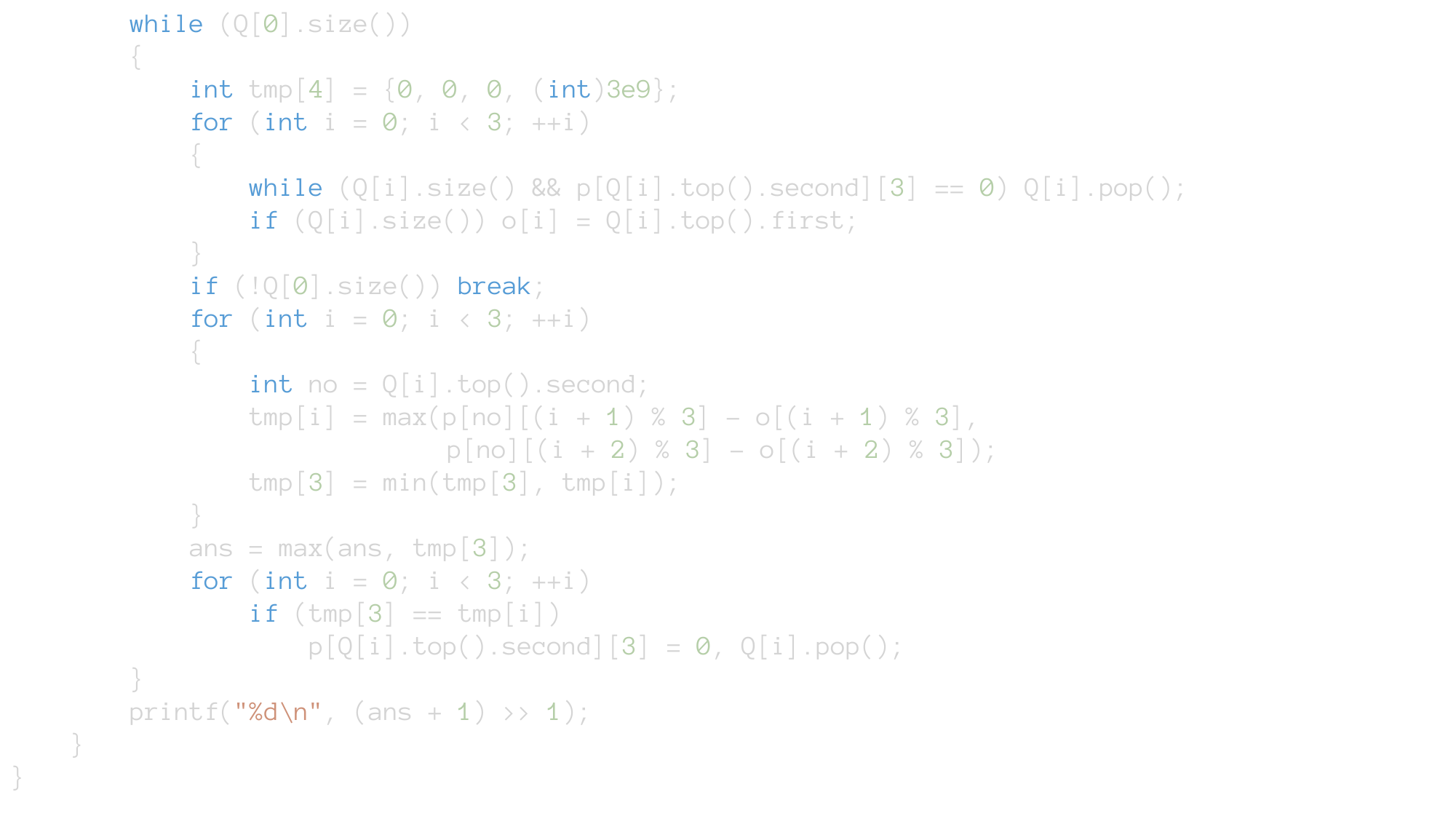

while (Q[0].size())
        {
            int tmp[4] = {0, 0, 0, (int)3e9};
            for (int i = 0; i < 3; ++i)
            {
                while (Q[i].size() && p[Q[i].top().second][3] == 0) Q[i].pop();
                if (Q[i].size()) o[i] = Q[i].top().first;
            }
            if (!Q[0].size()) break;
            for (int i = 0; i < 3; ++i)
            {
                int no = Q[i].top().second;
                tmp[i] = max(p[no][(i + 1) % 3] - o[(i + 1) % 3],
				p[no][(i + 2) % 3] - o[(i + 2) % 3]);
                tmp[3] = min(tmp[3], tmp[i]);
            }
            ans = max(ans, tmp[3]);
            for (int i = 0; i < 3; ++i)
                if (tmp[3] == tmp[i])
                    p[Q[i].top().second][3] = 0, Q[i].pop();
        }
        printf("%d\n", (ans + 1) >> 1);
    }
}

# 杭电多校3_1004 Game on Plane